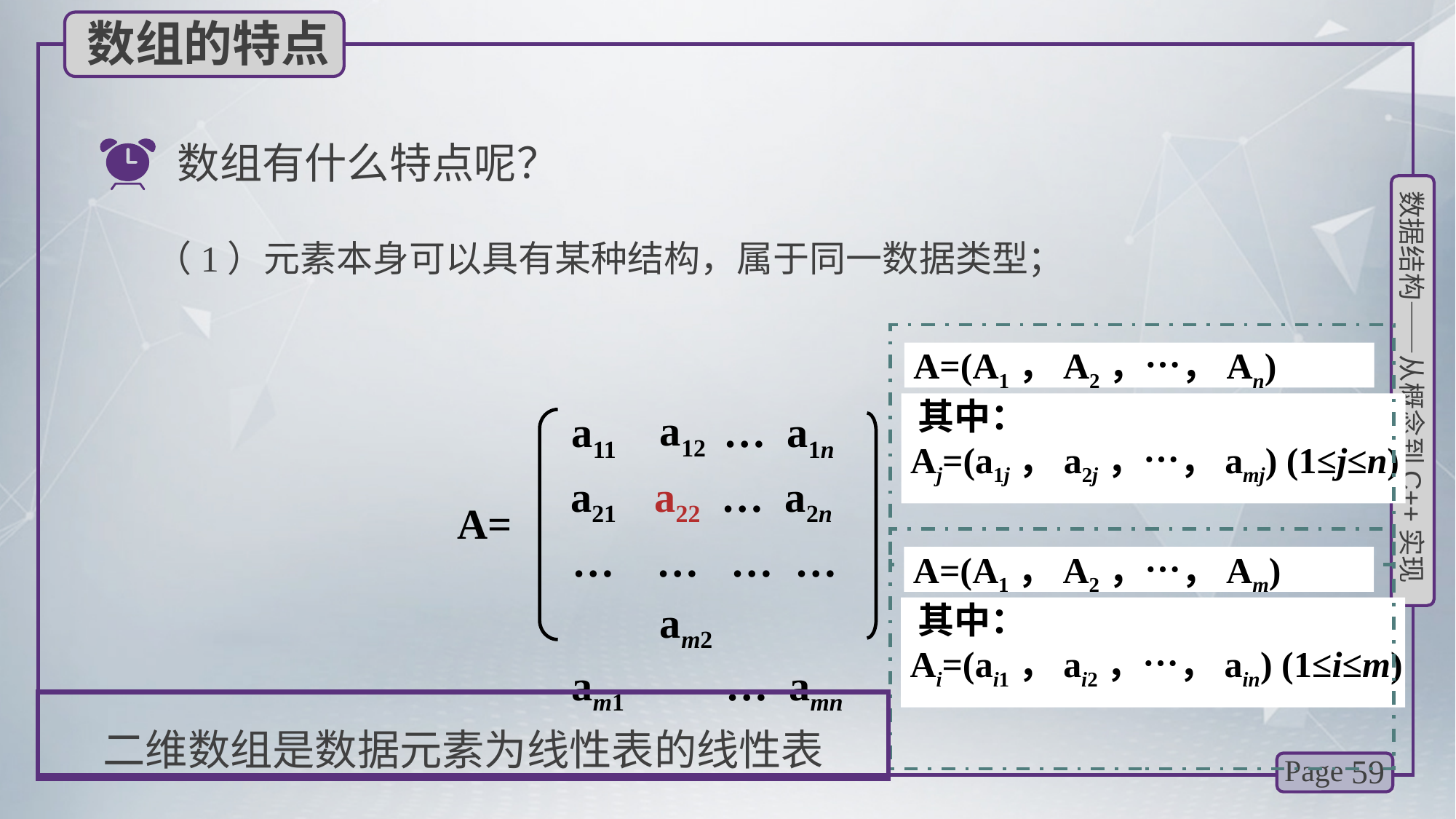

数组的特点

数组有什么特点呢？

（1）元素本身可以具有某种结构，属于同一数据类型；

 A=(A1，A2，…，An)
 其中：
 Aj=(a1j，a2j，…，amj) (1≤j≤n)
a12

am2
      a11           …  a1n

      …    …   …  …
      am1          …  amn

a21    a22  …  a2n
A=

 A=(A1，A2，…，Am)
 其中：
 Ai=(ai1，ai2，…，ain) (1≤i≤m)
二维数组是数据元素为线性表的线性表